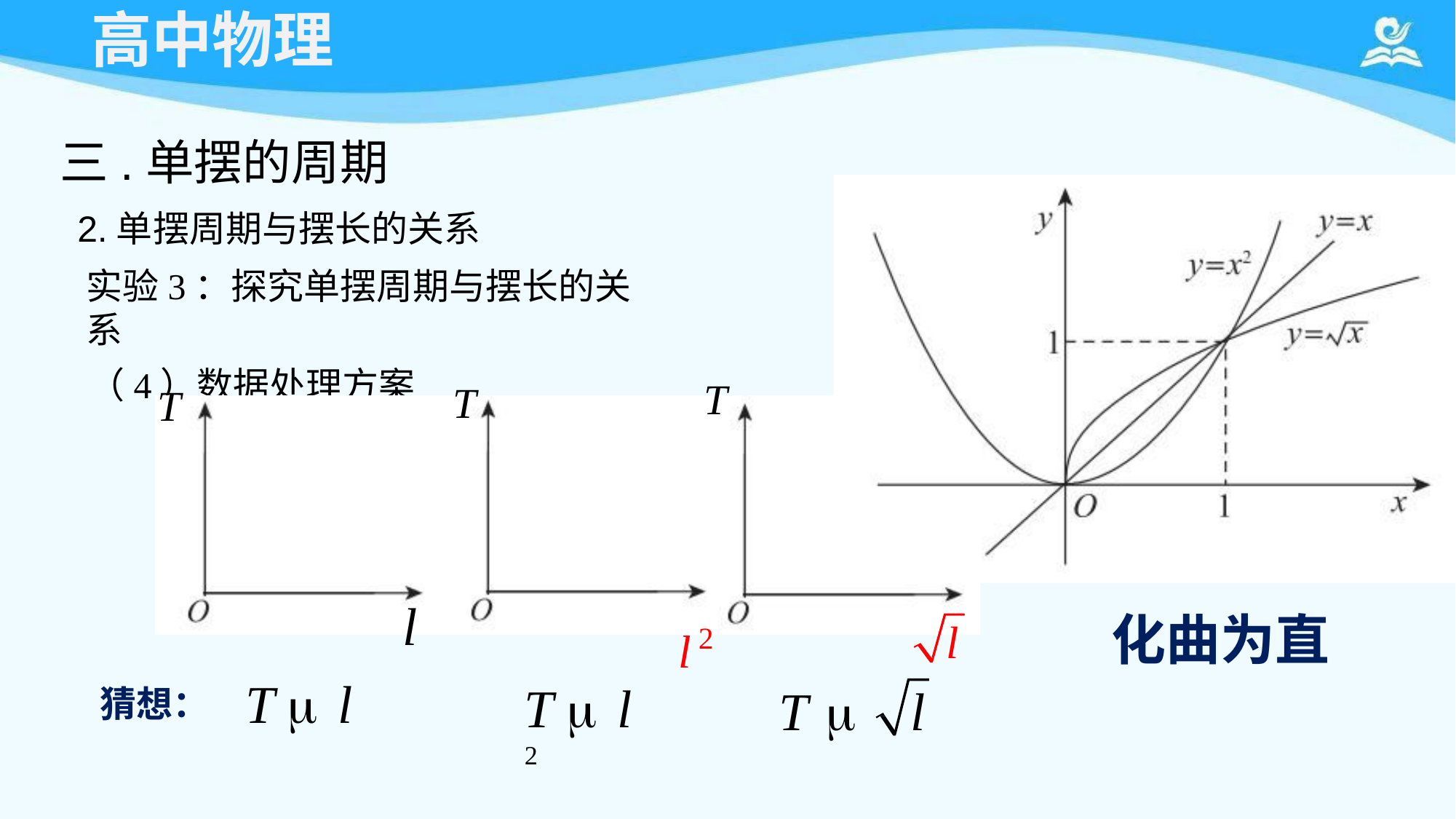

# 高中物理
三.单摆的周期
2.单摆周期与摆长的关系
实验3：探究单摆周期与摆长的关系
（4）数据处理方案

T
T
T

l2
l
l
T μ	l
化曲为直

T μ l
T μ l 2

猜想：